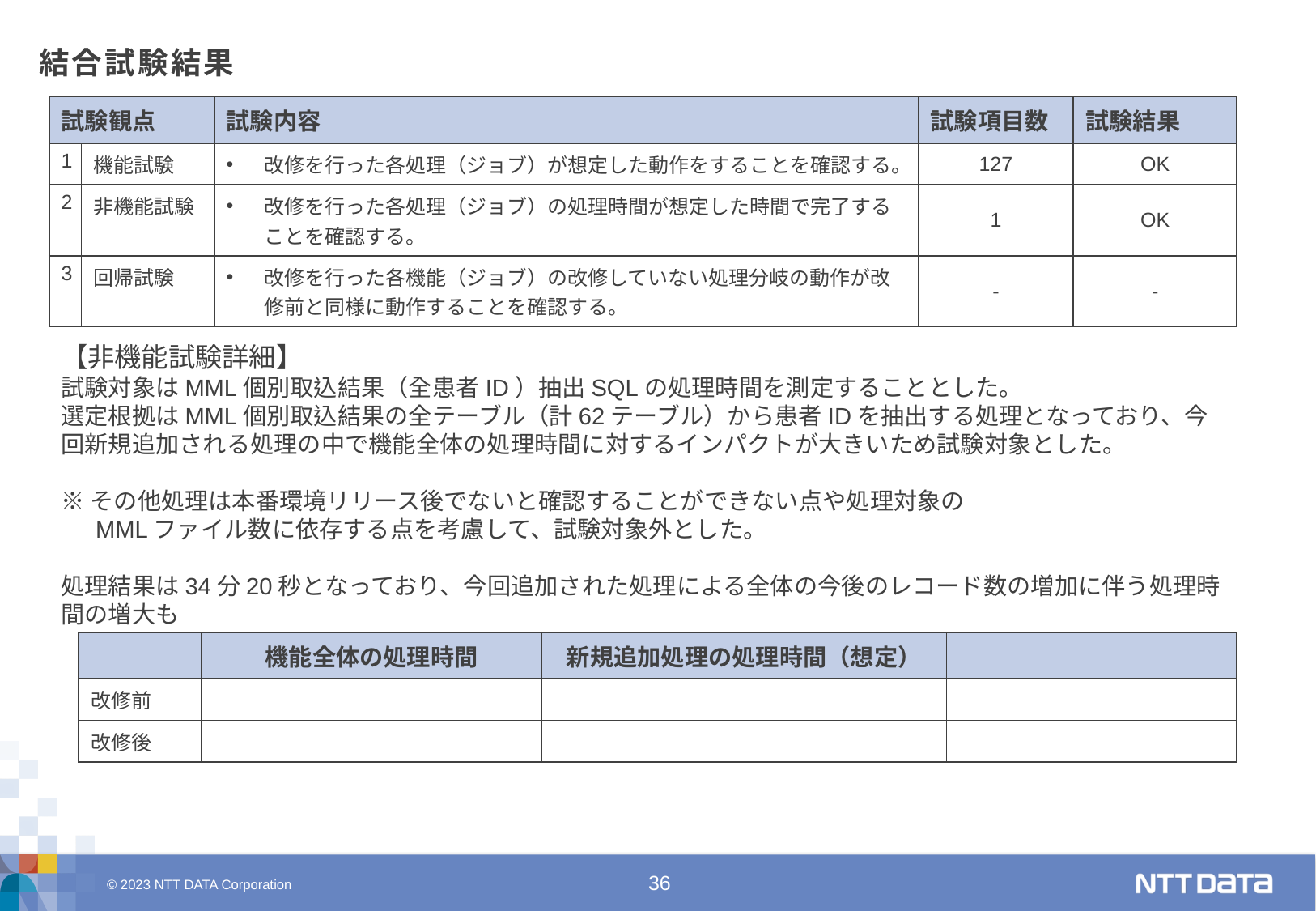

# 結合試験結果

【非機能試験詳細】
試験対象はMML個別取込結果（全患者ID）抽出SQLの処理時間を測定することとした。
選定根拠はMML個別取込結果の全テーブル（計62テーブル）から患者IDを抽出する処理となっており、今回新規追加される処理の中で機能全体の処理時間に対するインパクトが大きいため試験対象とした。

※その他処理は本番環境リリース後でないと確認することができない点や処理対象の
　 MMLファイル数に依存する点を考慮して、試験対象外とした。

処理結果は34分20秒となっており、今回追加された処理による全体の今後のレコード数の増加に伴う処理時間の増大も
| 試験観点 |  | 試験内容 | 試験項目数 | 試験結果 |
| --- | --- | --- | --- | --- |
| 1 | 機能試験 | 改修を行った各処理（ジョブ）が想定した動作をすることを確認する。 | 127 | OK |
| 2 | 非機能試験 | 改修を行った各処理（ジョブ）の処理時間が想定した時間で完了することを確認する。 | 1 | OK |
| 3 | 回帰試験 | 改修を行った各機能（ジョブ）の改修していない処理分岐の動作が改修前と同様に動作することを確認する。 | - | - |
|  | 機能全体の処理時間 | 新規追加処理の処理時間（想定） |  |
| --- | --- | --- | --- |
| 改修前 |  |  |  |
| 改修後 |  |  |  |